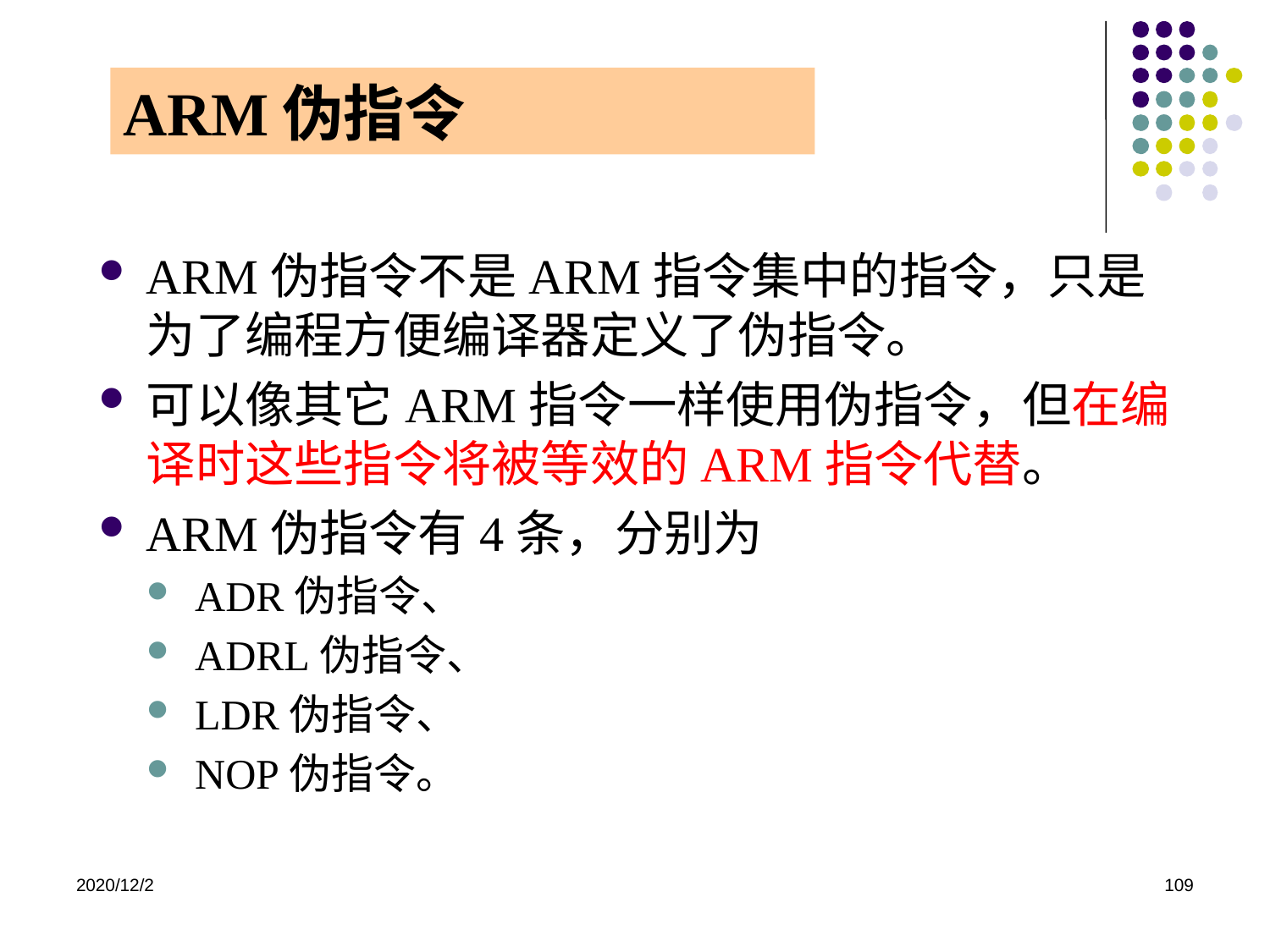

# ARM伪指令
ARM伪指令不是ARM指令集中的指令，只是为了编程方便编译器定义了伪指令。
可以像其它ARM指令一样使用伪指令，但在编译时这些指令将被等效的ARM指令代替。
ARM伪指令有4条，分别为
ADR伪指令、
ADRL伪指令、
LDR伪指令、
NOP伪指令。
2020/12/2
109